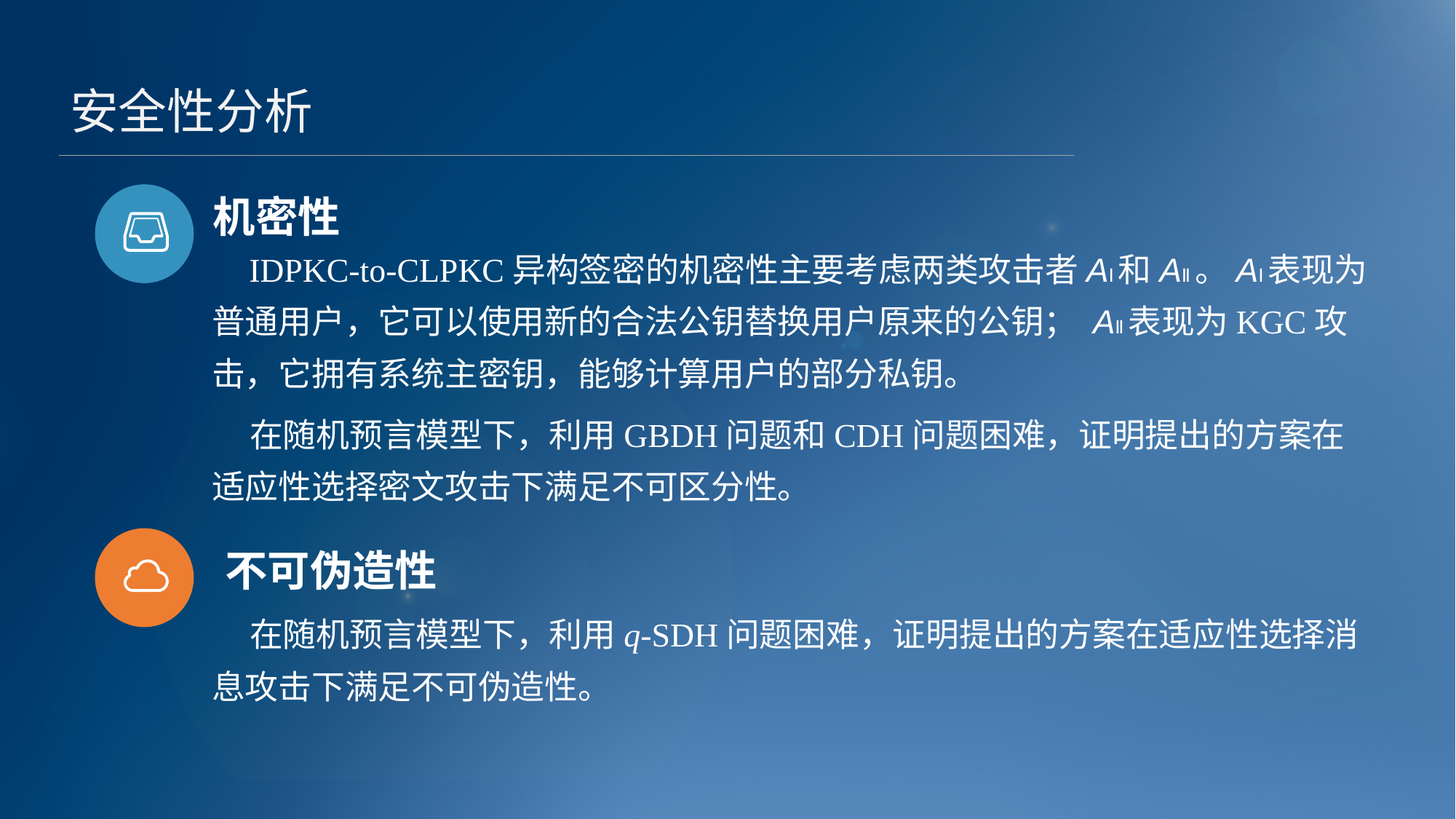

安全性分析
机密性

    IDPKC-to-CLPKC异构签密的机密性主要考虑两类攻击者AⅠ和AⅡ。AⅠ表现为普通用户，它可以使用新的合法公钥替换用户原来的公钥； AⅡ表现为KGC攻击，它拥有系统主密钥，能够计算用户的部分私钥。
    在随机预言模型下，利用GBDH问题和CDH问题困难，证明提出的方案在适应性选择密文攻击下满足不可区分性。
不可伪造性

    在随机预言模型下，利用q-SDH问题困难，证明提出的方案在适应性选择消息攻击下满足不可伪造性。